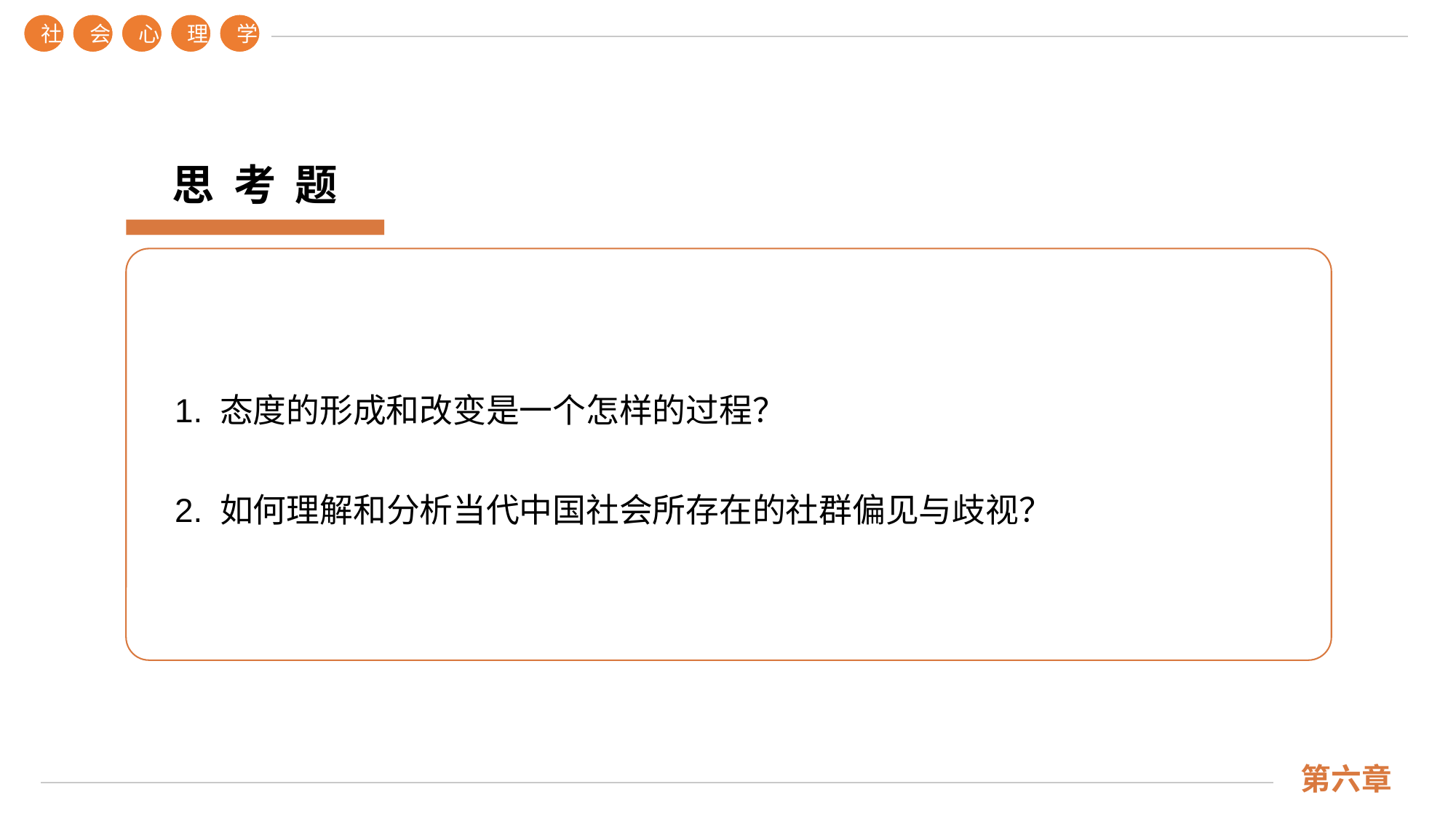

社
会
心
理
学

思  考  题

1. 态度的形成和改变是一个怎样的过程？
2. 如何理解和分析当代中国社会所存在的社群偏见与歧视？